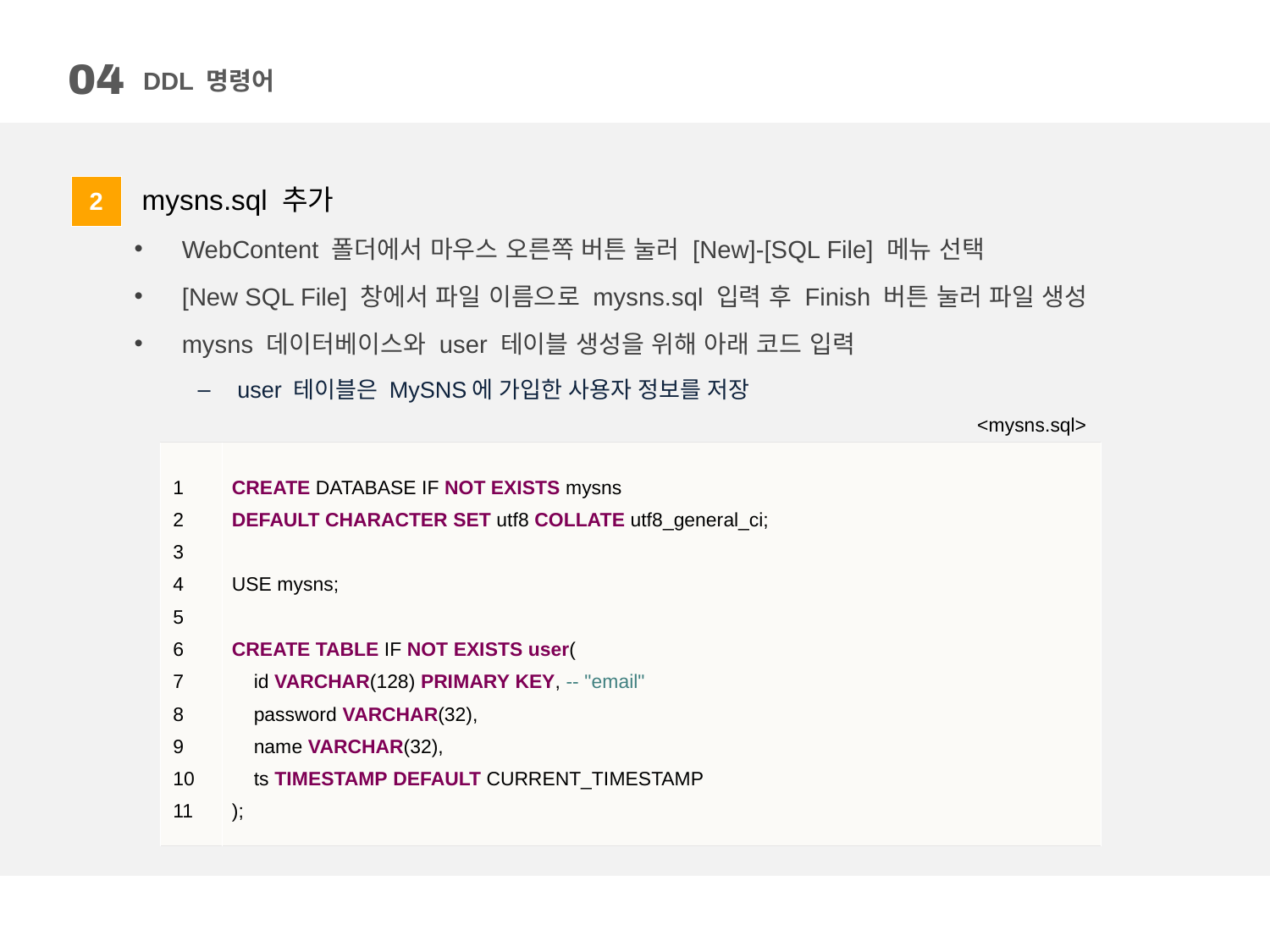

04
DDL 명령어
 mysns.sql 추가
WebContent 폴더에서 마우스 오른쪽 버튼 눌러 [New]-[SQL File] 메뉴 선택
[New SQL File] 창에서 파일 이름으로 mysns.sql 입력 후 Finish 버튼 눌러 파일 생성
mysns 데이터베이스와 user 테이블 생성을 위해 아래 코드 입력
user 테이블은 MySNS에 가입한 사용자 정보를 저장

| 2 |
| --- |
<mysns.sql>
| 1 2 3 4 5 6 7 8 9 10 11 | CREATE DATABASE IF NOT EXISTS mysns DEFAULT CHARACTER SET utf8 COLLATE utf8\_general\_ci; USE mysns; CREATE TABLE IF NOT EXISTS user( id VARCHAR(128) PRIMARY KEY, -- "email" password VARCHAR(32), name VARCHAR(32), ts TIMESTAMP DEFAULT CURRENT\_TIMESTAMP ); |
| --- | --- |